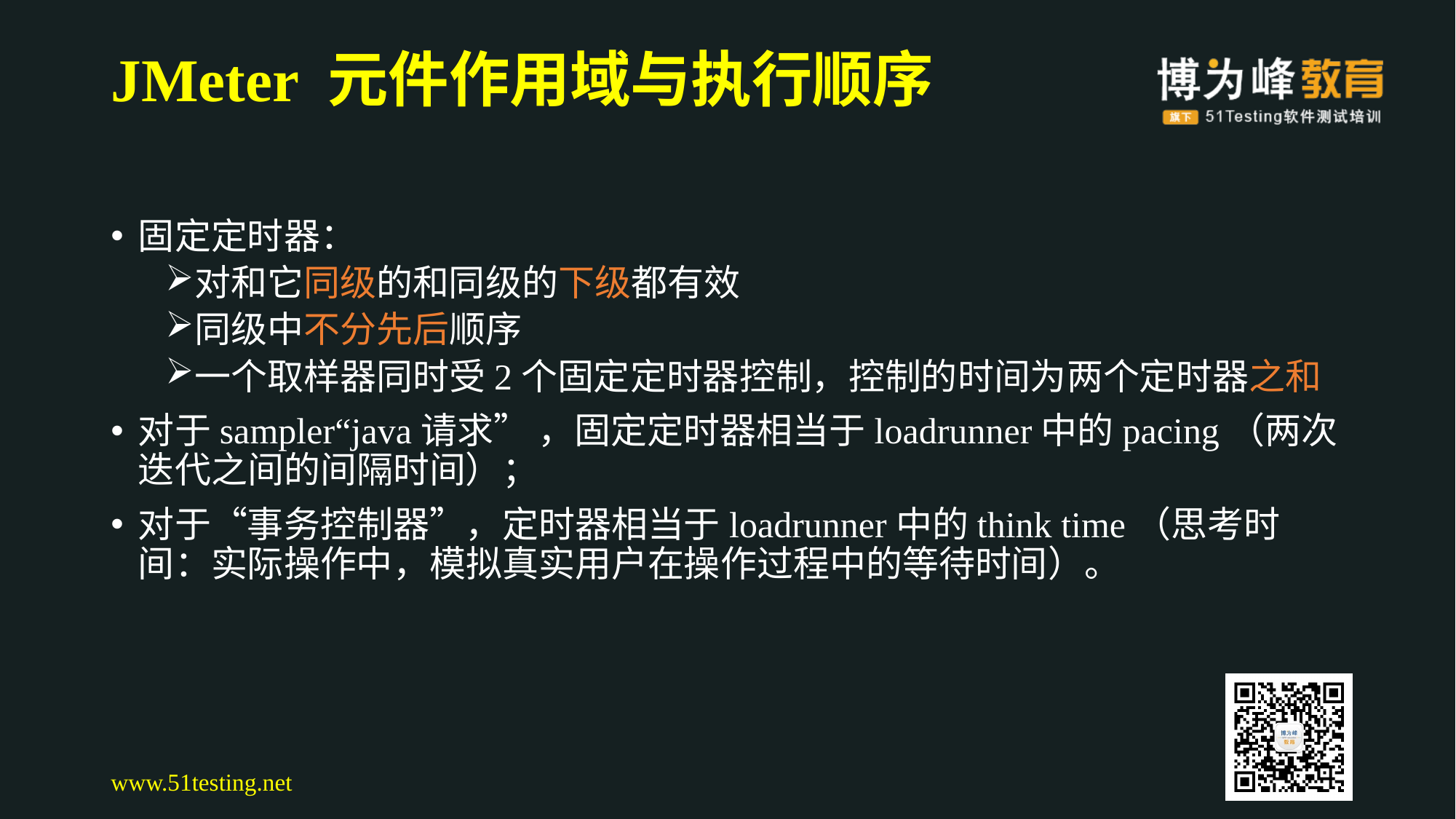

# JMeter 元件作用域与执行顺序
固定定时器：
对和它同级的和同级的下级都有效
同级中不分先后顺序
一个取样器同时受2个固定定时器控制，控制的时间为两个定时器之和
对于sampler“java请求” ，固定定时器相当于loadrunner中的pacing（两次迭代之间的间隔时间）；
对于“事务控制器”，定时器相当于loadrunner中的think time（思考时间：实际操作中，模拟真实用户在操作过程中的等待时间）。

www.51testing.net